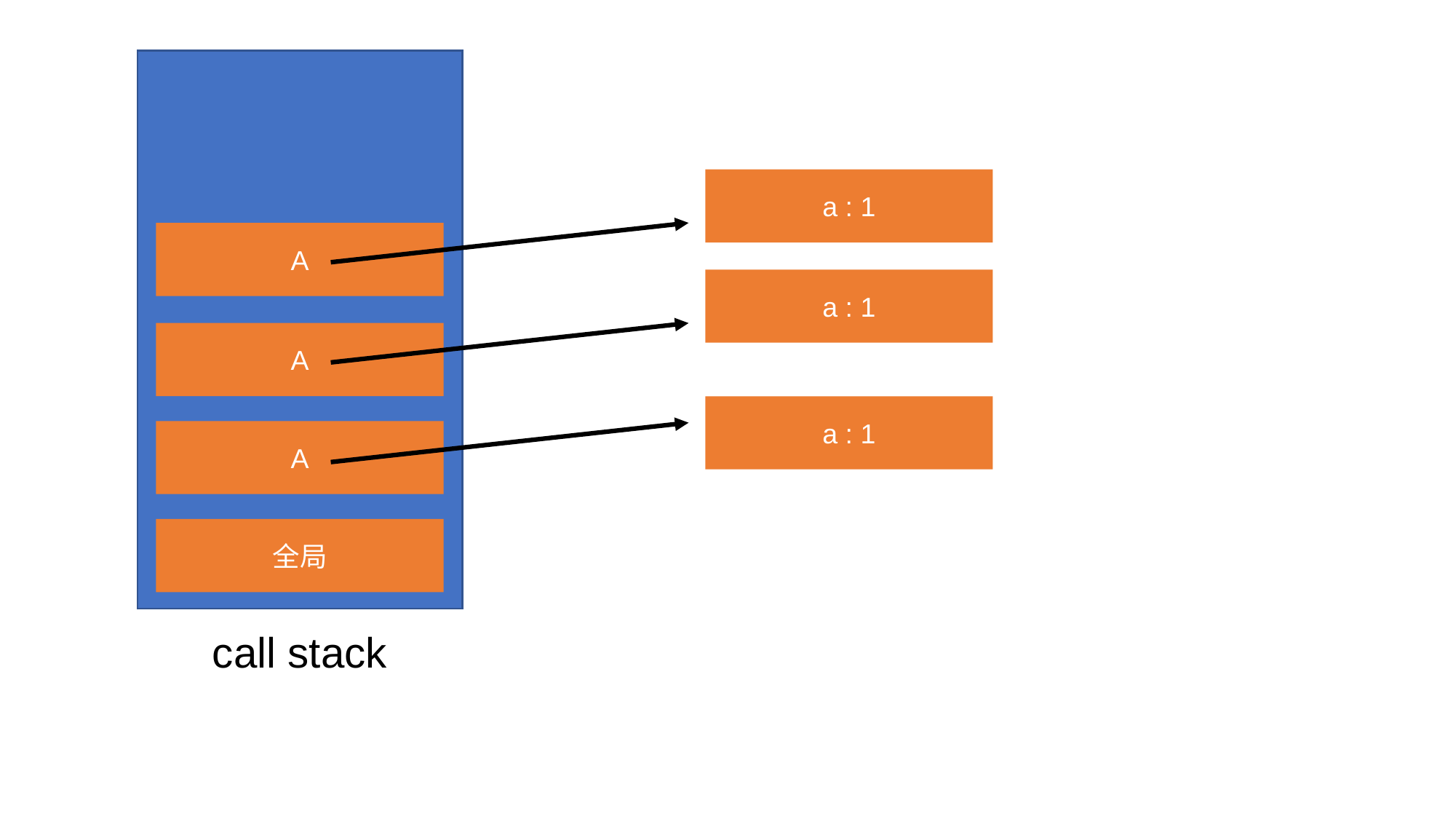

a : 1
A
a : 1
A
a : 1
A
全局
call stack